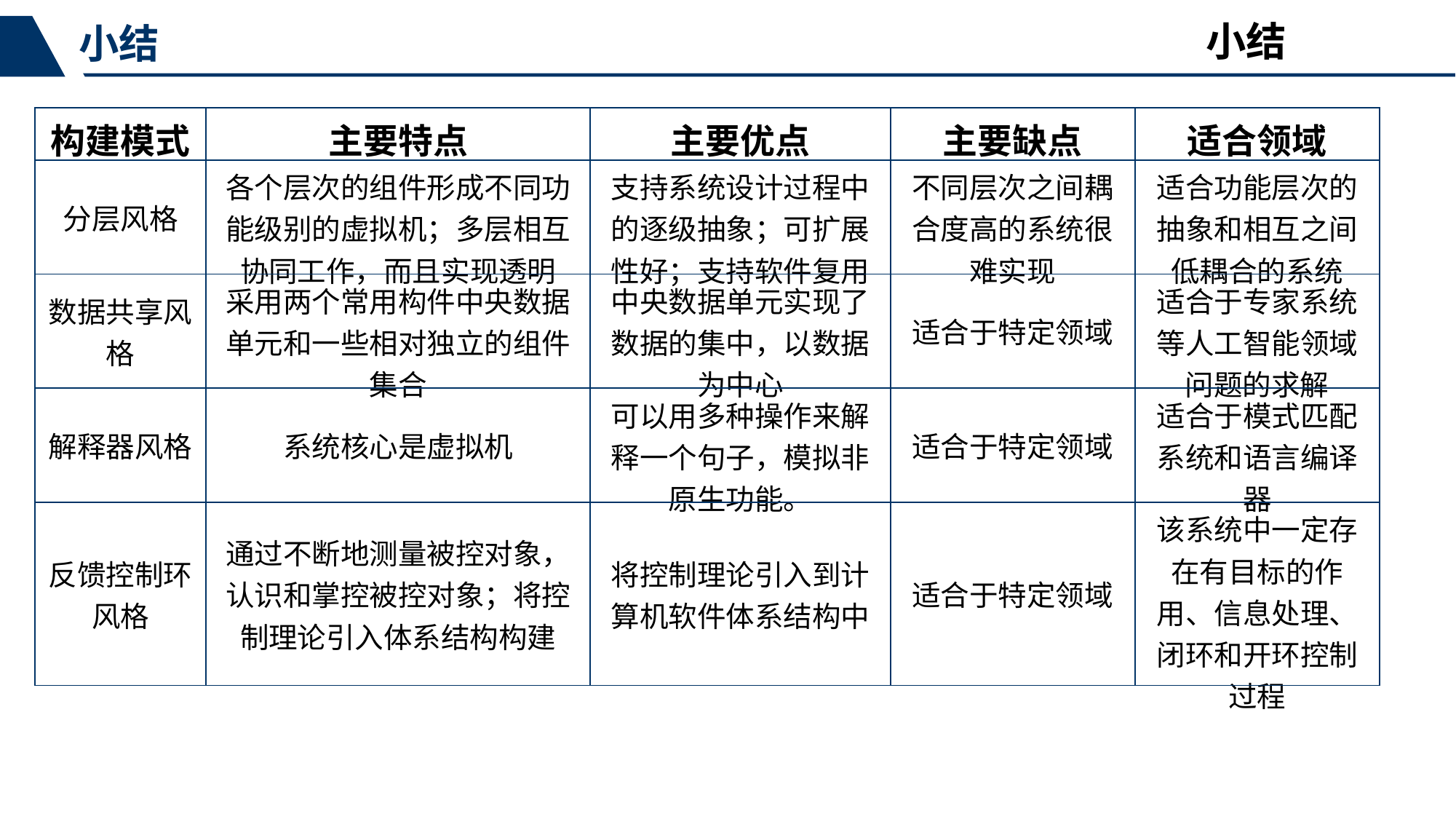

小结

小结

| 构建模式 | 主要特点 | 主要优点 | 主要缺点 | 适合领域 |
| --- | --- | --- | --- | --- |
| 分层风格 | 各个层次的组件形成不同功能级别的虚拟机；多层相互协同工作，而且实现透明 | 支持系统设计过程中的逐级抽象；可扩展性好；支持软件复用 | 不同层次之间耦合度高的系统很难实现 | 适合功能层次的抽象和相互之间低耦合的系统 |
| 数据共享风格 | 采用两个常用构件中央数据单元和一些相对独立的组件集合 | 中央数据单元实现了数据的集中，以数据为中心 | 适合于特定领域 | 适合于专家系统等人工智能领域问题的求解 |
| 解释器风格 | 系统核心是虚拟机 | 可以用多种操作来解释一个句子，模拟非原生功能。 | 适合于特定领域 | 适合于模式匹配系统和语言编译器 |
| 反馈控制环风格 | 通过不断地测量被控对象，认识和掌控被控对象；将控制理论引入体系结构构建 | 将控制理论引入到计算机软件体系结构中 | 适合于特定领域 | 该系统中一定存在有目标的作用、信息处理、闭环和开环控制过程 |